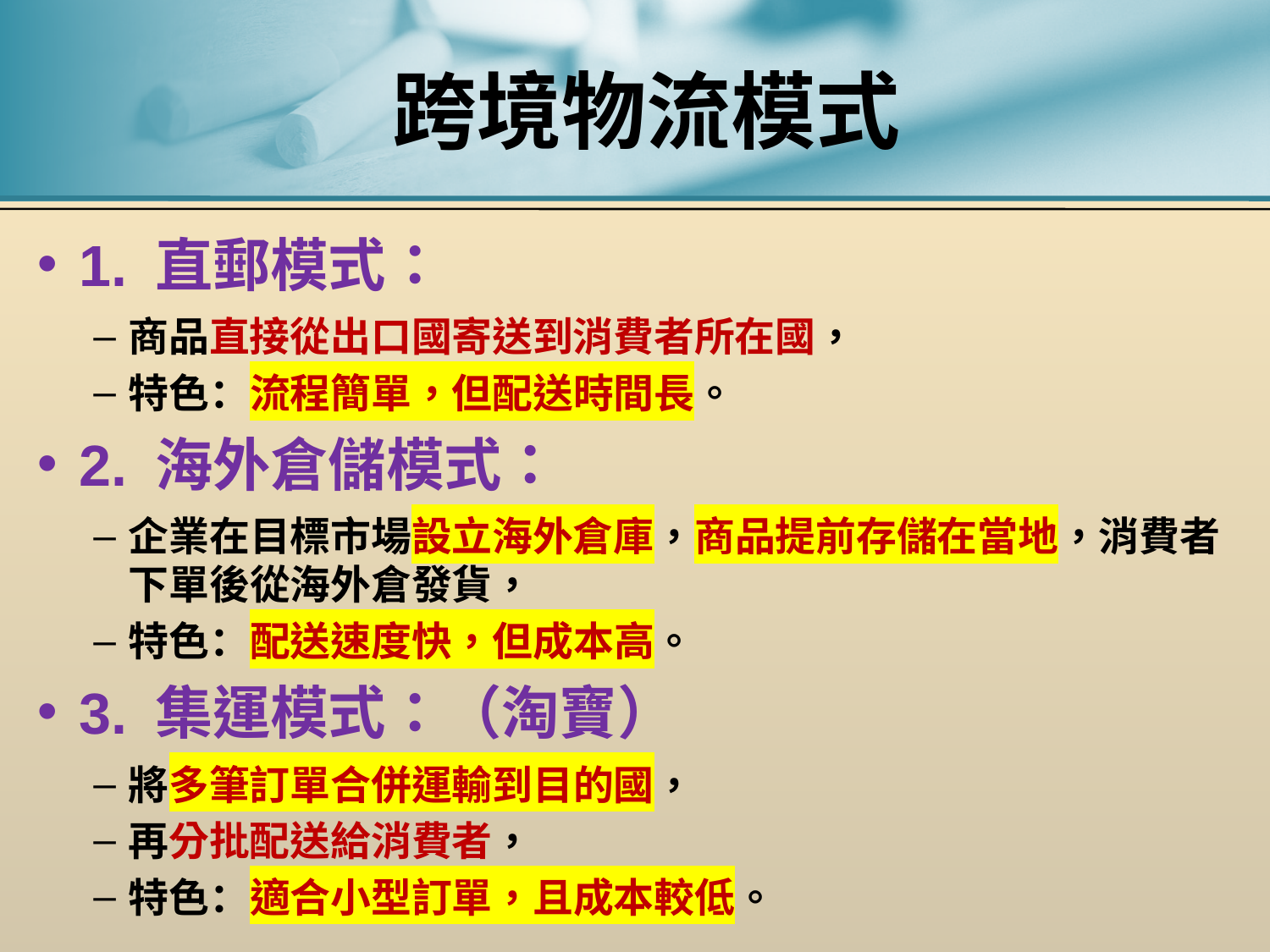

# 跨境物流模式
1. 直郵模式：
商品直接從出口國寄送到消費者所在國，
特色：流程簡單，但配送時間長。
2. 海外倉儲模式：
企業在目標市場設立海外倉庫，商品提前存儲在當地，消費者下單後從海外倉發貨，
特色：配送速度快，但成本高。
3. 集運模式：（淘寶）
將多筆訂單合併運輸到目的國，
再分批配送給消費者，
特色：適合小型訂單，且成本較低。